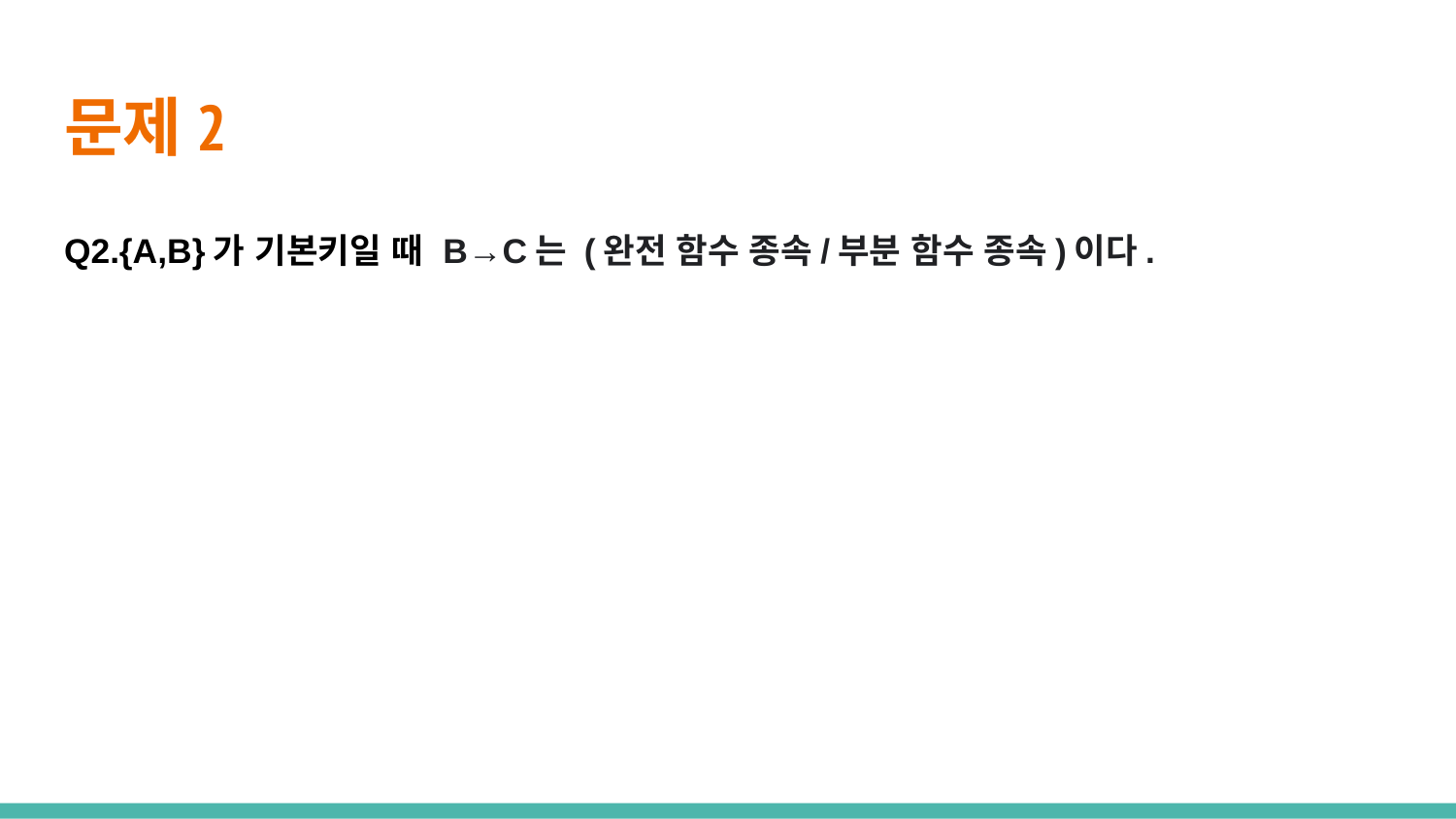

# 문제2
Q2.{A,B}가 기본키일 때 B→C는 (완전 함수 종속/부분 함수 종속)이다.